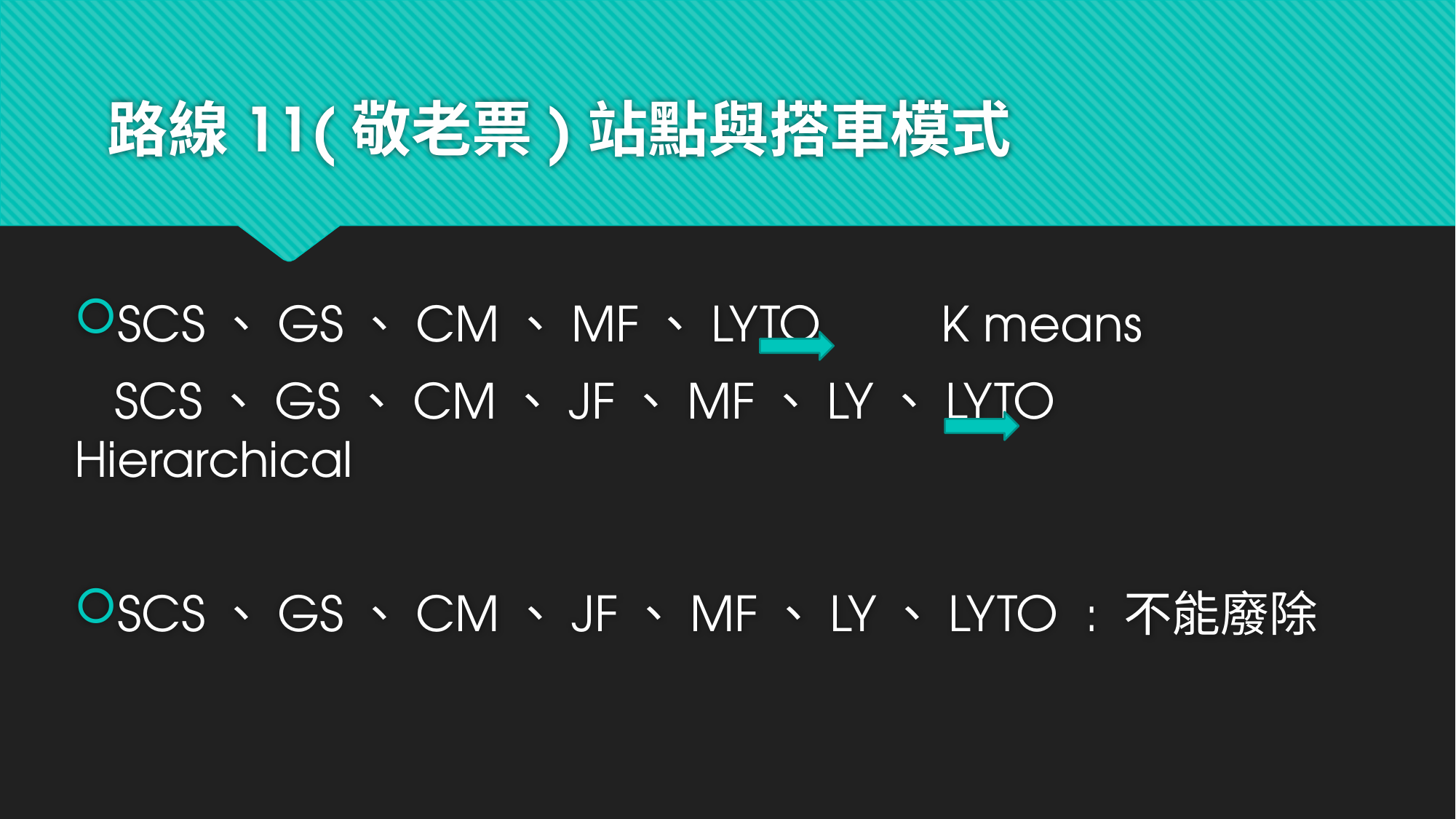

# 路線11(敬老票)站點與搭車模式
SCS、GS、CM、MF、LYTO         K means
   SCS、GS、CM、JF、MF、LY、LYTO        Hierarchical

SCS、GS、CM、JF、MF、LY、LYTO  : 不能廢除